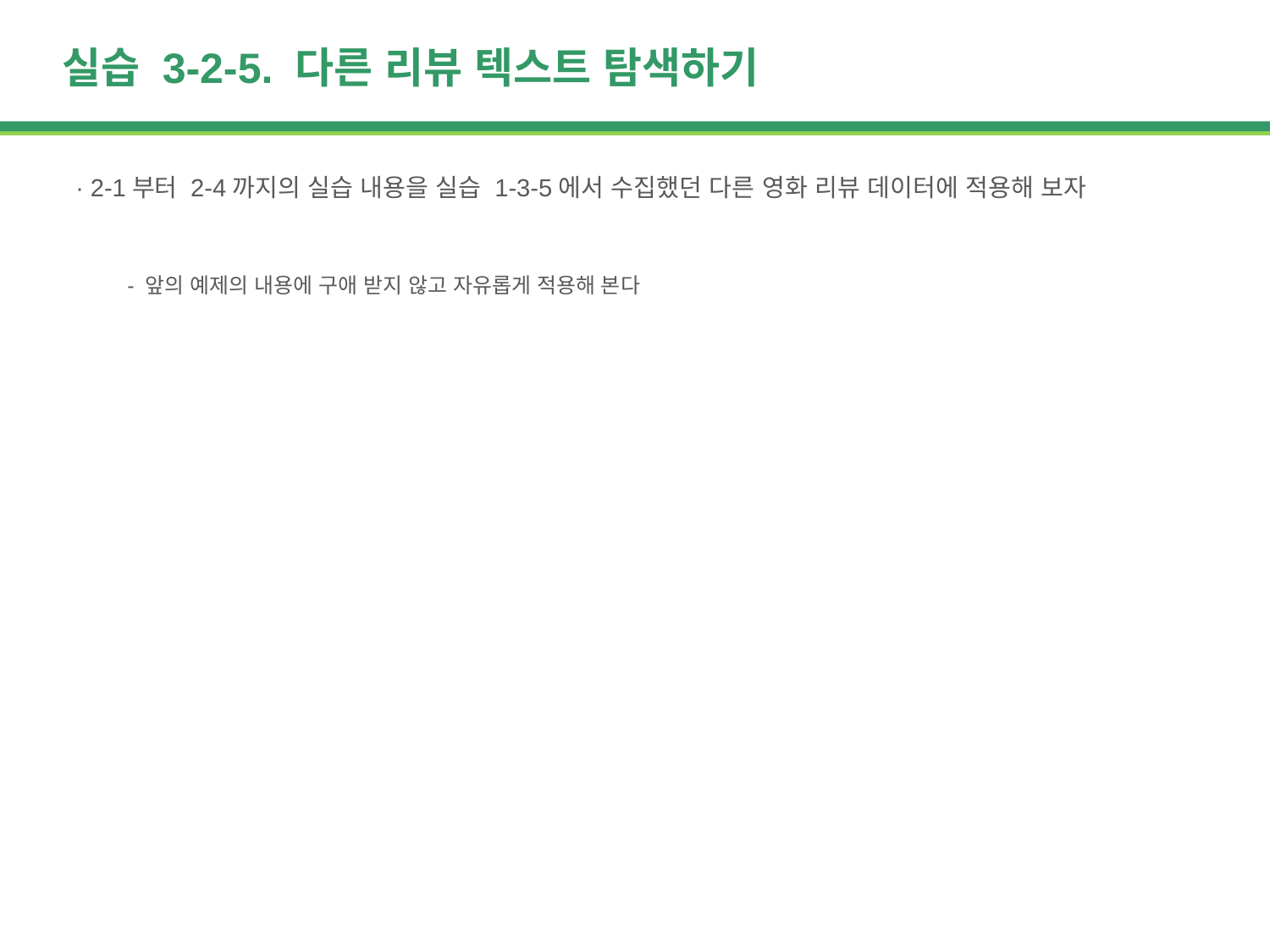

실습 3-2-5. 다른 리뷰 텍스트 탐색하기

∙ 2-1부터 2-4까지의 실습 내용을 실습 1-3-5에서 수집했던 다른 영화 리뷰 데이터에 적용해 보자
- 앞의 예제의 내용에 구애 받지 않고 자유롭게 적용해 본다